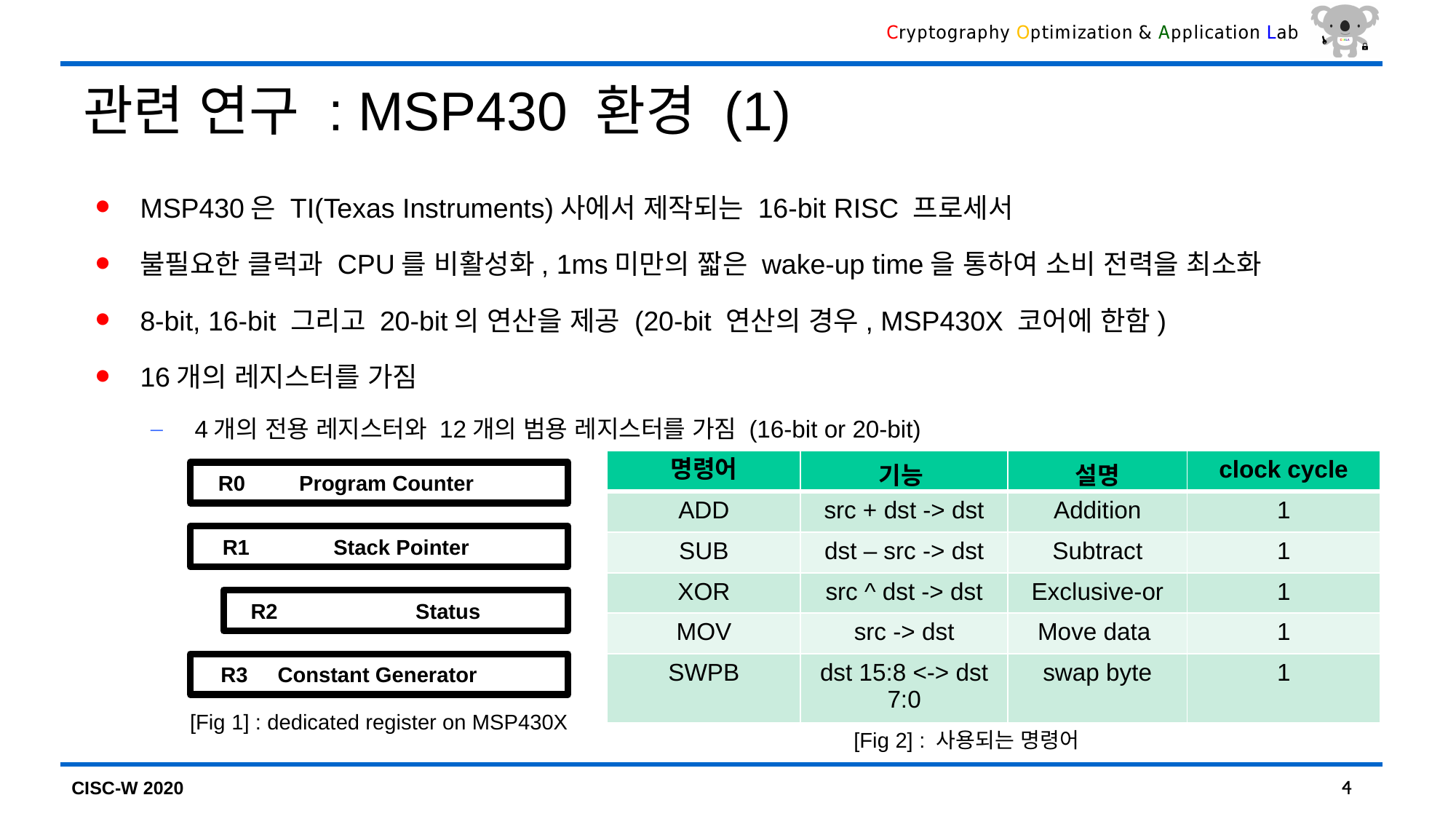

# 관련 연구 : MSP430 환경 (1)
MSP430은 TI(Texas Instruments)사에서 제작되는 16-bit RISC 프로세서
불필요한 클럭과 CPU를 비활성화, 1ms미만의 짧은 wake-up time을 통하여 소비 전력을 최소화
8-bit, 16-bit 그리고 20-bit의 연산을 제공 (20-bit 연산의 경우, MSP430X 코어에 한함)
16개의 레지스터를 가짐
4개의 전용 레지스터와 12개의 범용 레지스터를 가짐 (16-bit or 20-bit)

| 명령어 | 기능 | 설명 | clock cycle |
| --- | --- | --- | --- |
| ADD | src + dst -> dst | Addition | 1 |
| SUB | dst – src -> dst | Subtract | 1 |
| XOR | src ^ dst -> dst | Exclusive-or | 1 |
| MOV | src -> dst | Move data | 1 |
| SWPB | dst 15:8 <-> dst 7:0 | swap byte | 1 |
R0         Program Counter
R1              Stack Pointer
R2                       Status
R3     Constant Generator
[Fig 1] : dedicated register on MSP430X
[Fig 2] : 사용되는 명령어